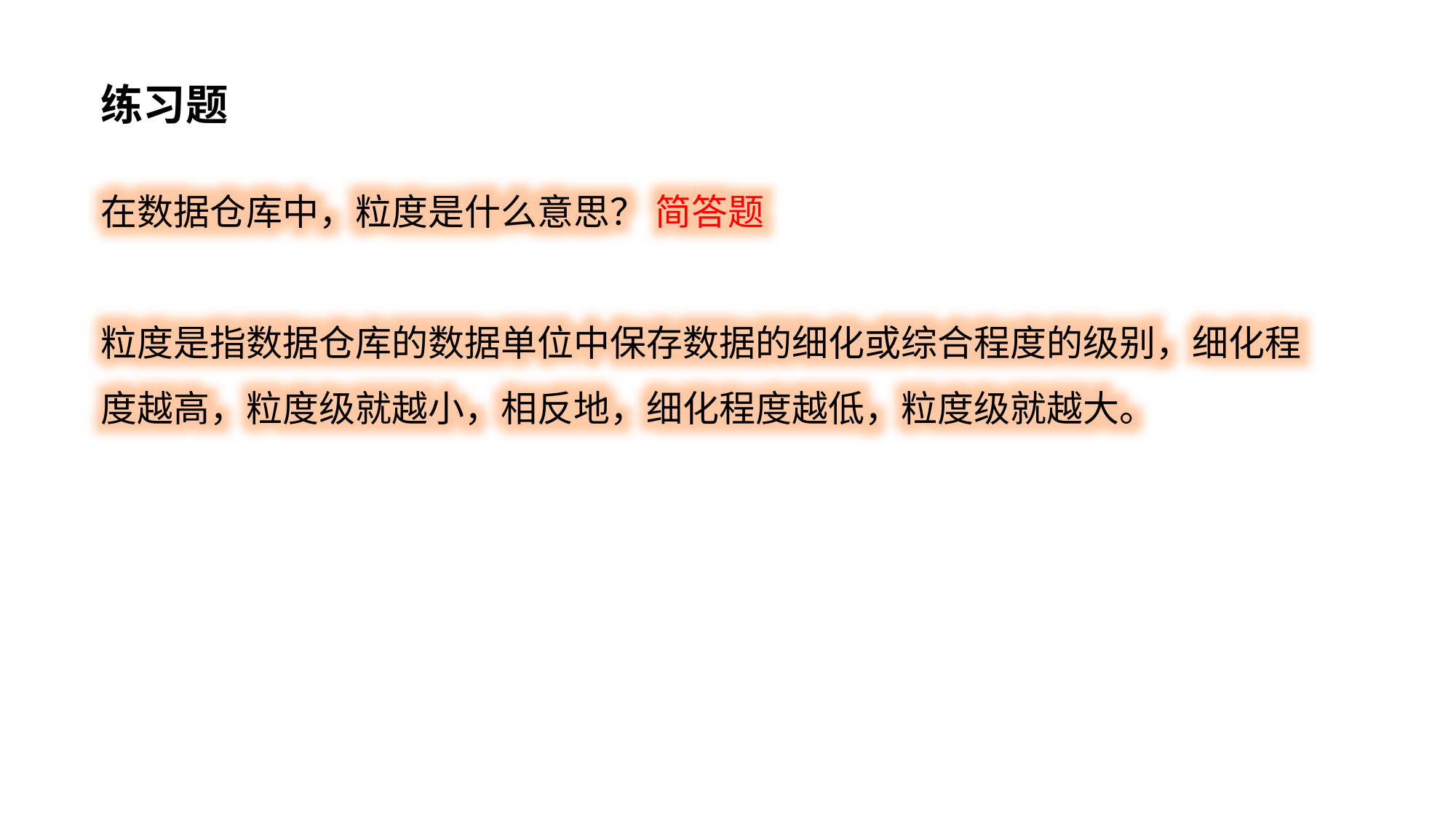

练习题
在数据仓库中，粒度是什么意思？ 简答题

粒度是指数据仓库的数据单位中保存数据的细化或综合程度的级别，细化程度越高，粒度级就越小，相反地，细化程度越低，粒度级就越大。